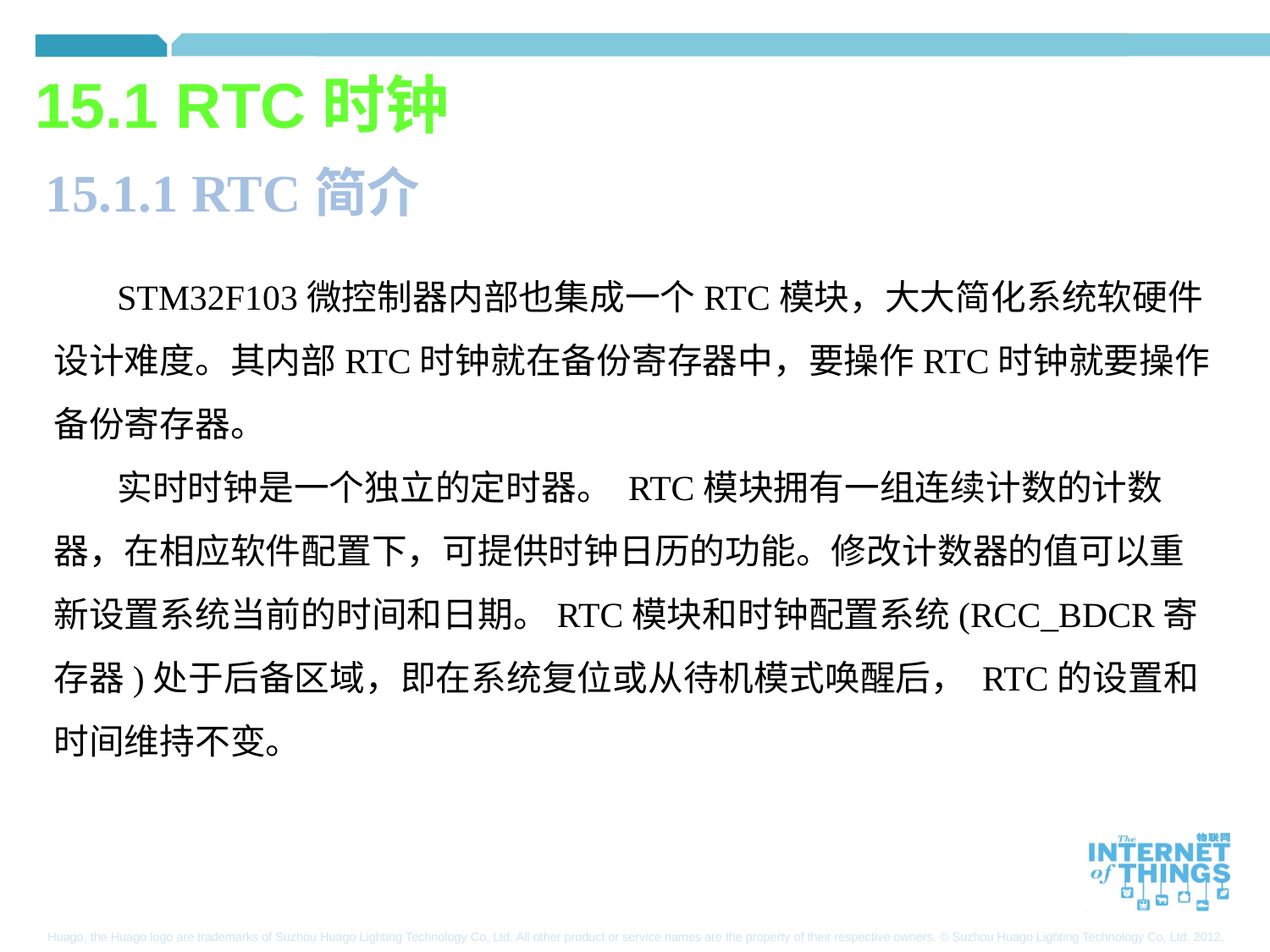

15.1 RTC时钟
15.1.1 RTC简介
STM32F103微控制器内部也集成一个RTC模块，大大简化系统软硬件设计难度。其内部RTC时钟就在备份寄存器中，要操作RTC时钟就要操作备份寄存器。
实时时钟是一个独立的定时器。 RTC模块拥有一组连续计数的计数器，在相应软件配置下，可提供时钟日历的功能。修改计数器的值可以重新设置系统当前的时间和日期。RTC模块和时钟配置系统(RCC_BDCR寄存器)处于后备区域，即在系统复位或从待机模式唤醒后， RTC的设置和时间维持不变。